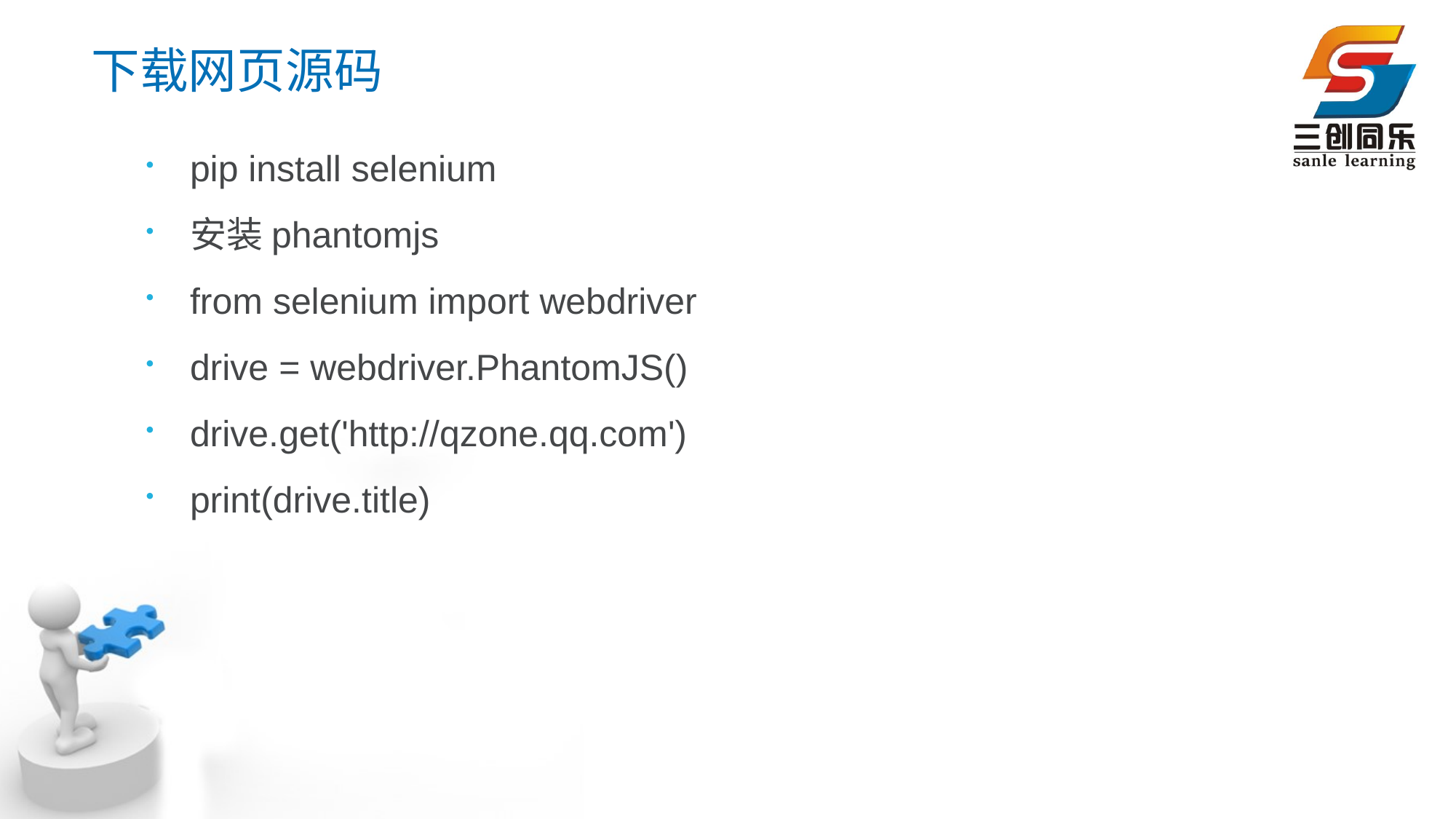

# 下载网页源码
pip install selenium
安装phantomjs
from selenium import webdriver
drive = webdriver.PhantomJS()
drive.get('http://qzone.qq.com')
print(drive.title)